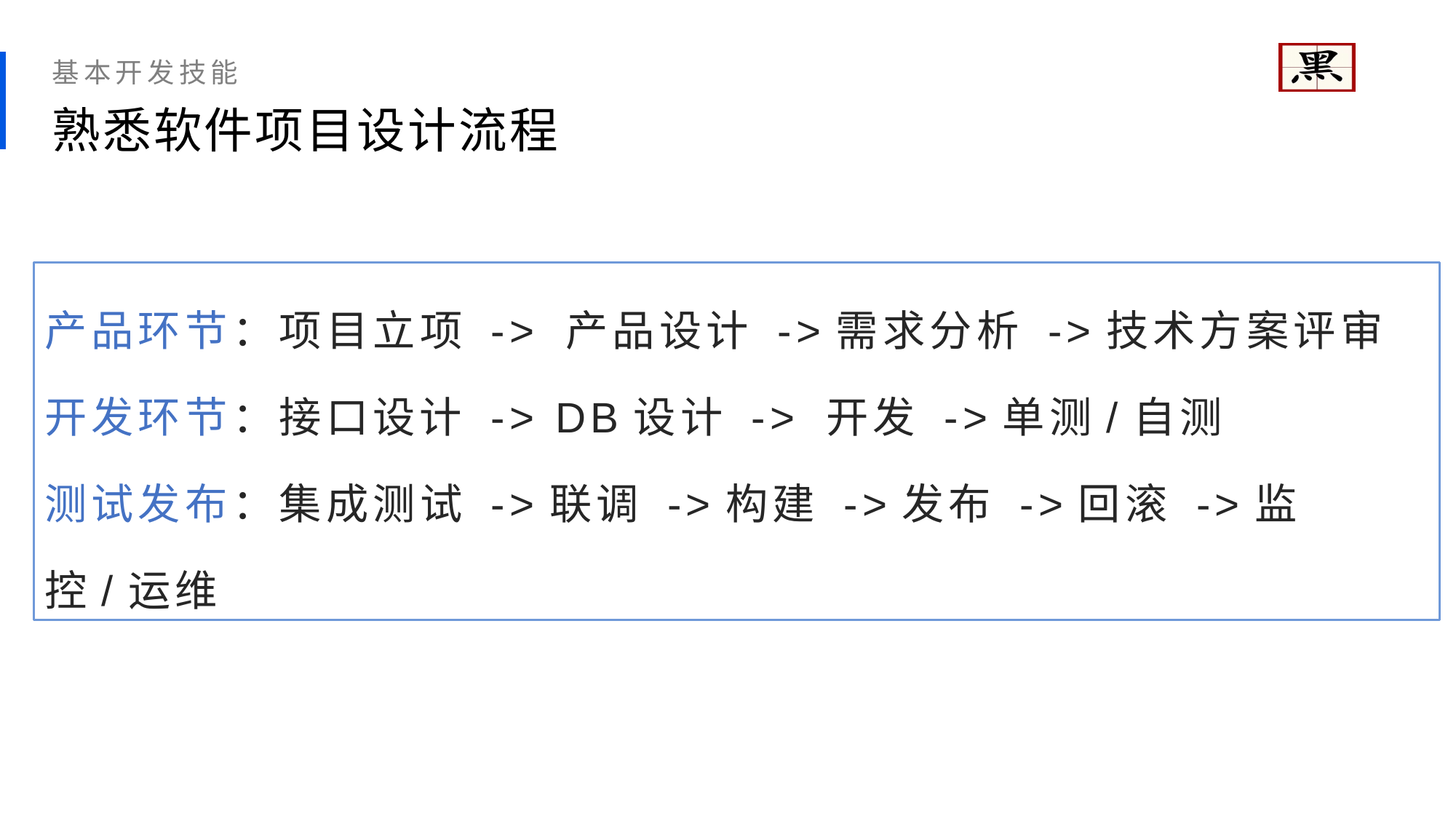

基本开发技能

熟悉软件项目设计流程
产品环节：项目立项 -> 产品设计 ->需求分析 ->技术方案评审
开发环节：接口设计 -> DB设计 -> 开发 ->单测/自测
测试发布：集成测试 ->联调 ->构建 ->发布 ->回滚 ->监控/运维